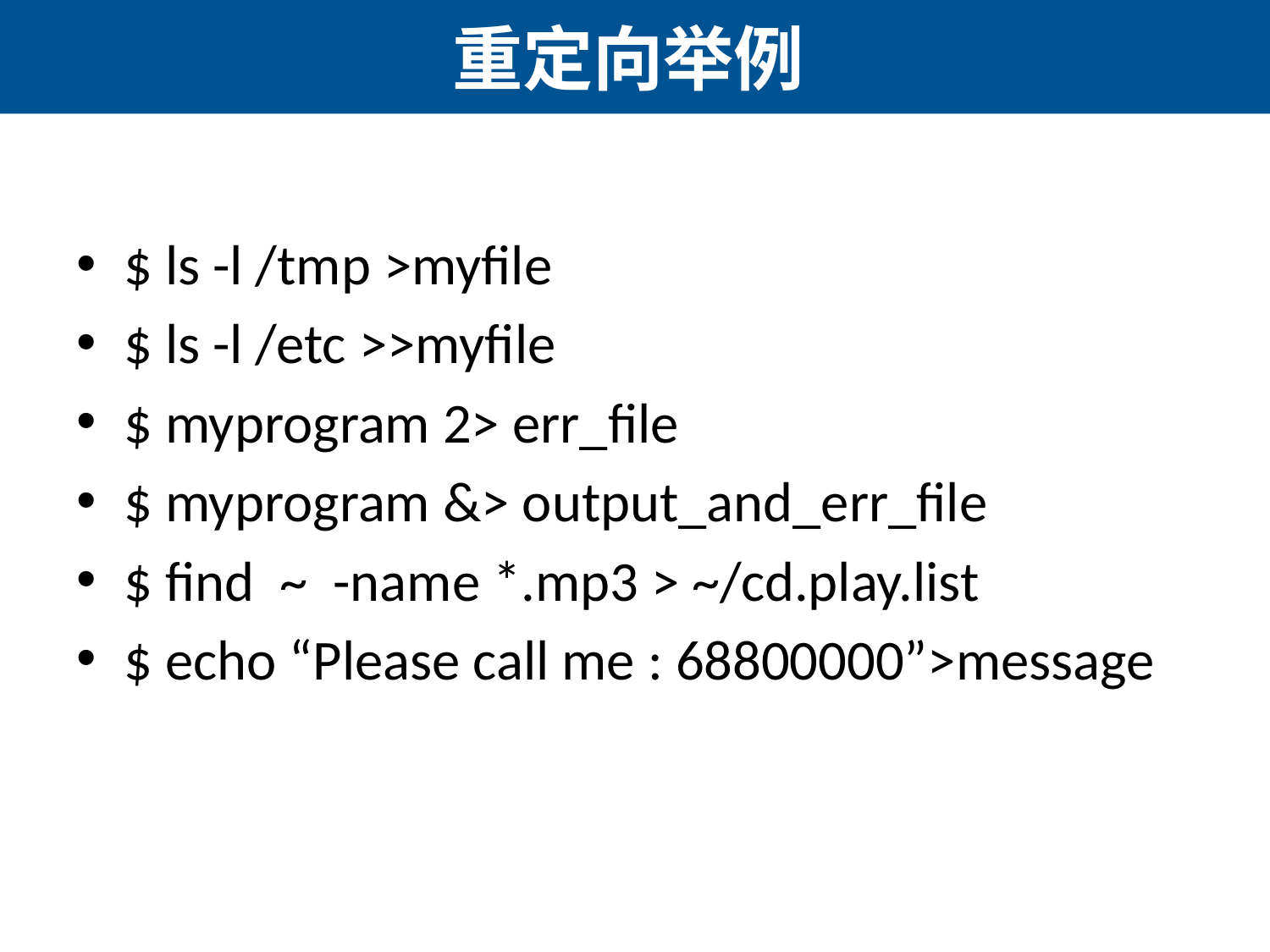

# 重定向举例
$ ls -l /tmp >myfile
$ ls -l /etc >>myfile
$ myprogram 2> err_file
$ myprogram &> output_and_err_file
$ find  ~  -name *.mp3 > ~/cd.play.list
$ echo “Please call me : 68800000”>message